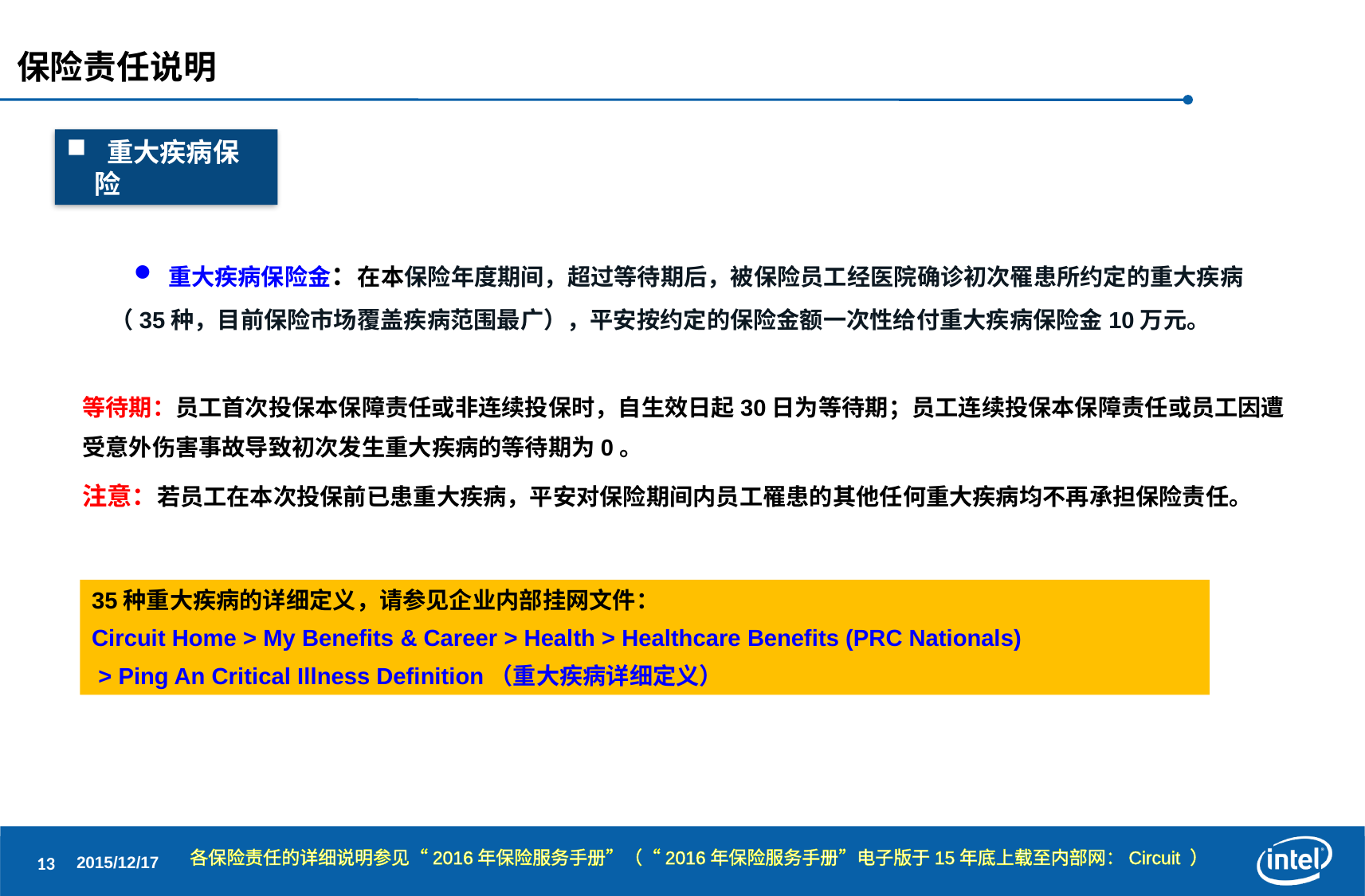

保险责任说明
 重大疾病保险
 重大疾病保险金：在本保险年度期间，超过等待期后，被保险员工经医院确诊初次罹患所约定的重大疾病（35种，目前保险市场覆盖疾病范围最广），平安按约定的保险金额一次性给付重大疾病保险金10万元。

等待期：员工首次投保本保障责任或非连续投保时，自生效日起30日为等待期；员工连续投保本保障责任或员工因遭受意外伤害事故导致初次发生重大疾病的等待期为0。
注意：若员工在本次投保前已患重大疾病，平安对保险期间内员工罹患的其他任何重大疾病均不再承担保险责任。
35种重大疾病的详细定义，请参见企业内部挂网文件：
Circuit Home > My Benefits & Career > Health > Healthcare Benefits (PRC Nationals)
 > Ping An Critical Illness Definition（重大疾病详细定义）
各保险责任的详细说明参见“2016年保险服务手册”（“2016年保险服务手册”电子版于15年底上载至内部网：Circuit ）
13
2015/12/17